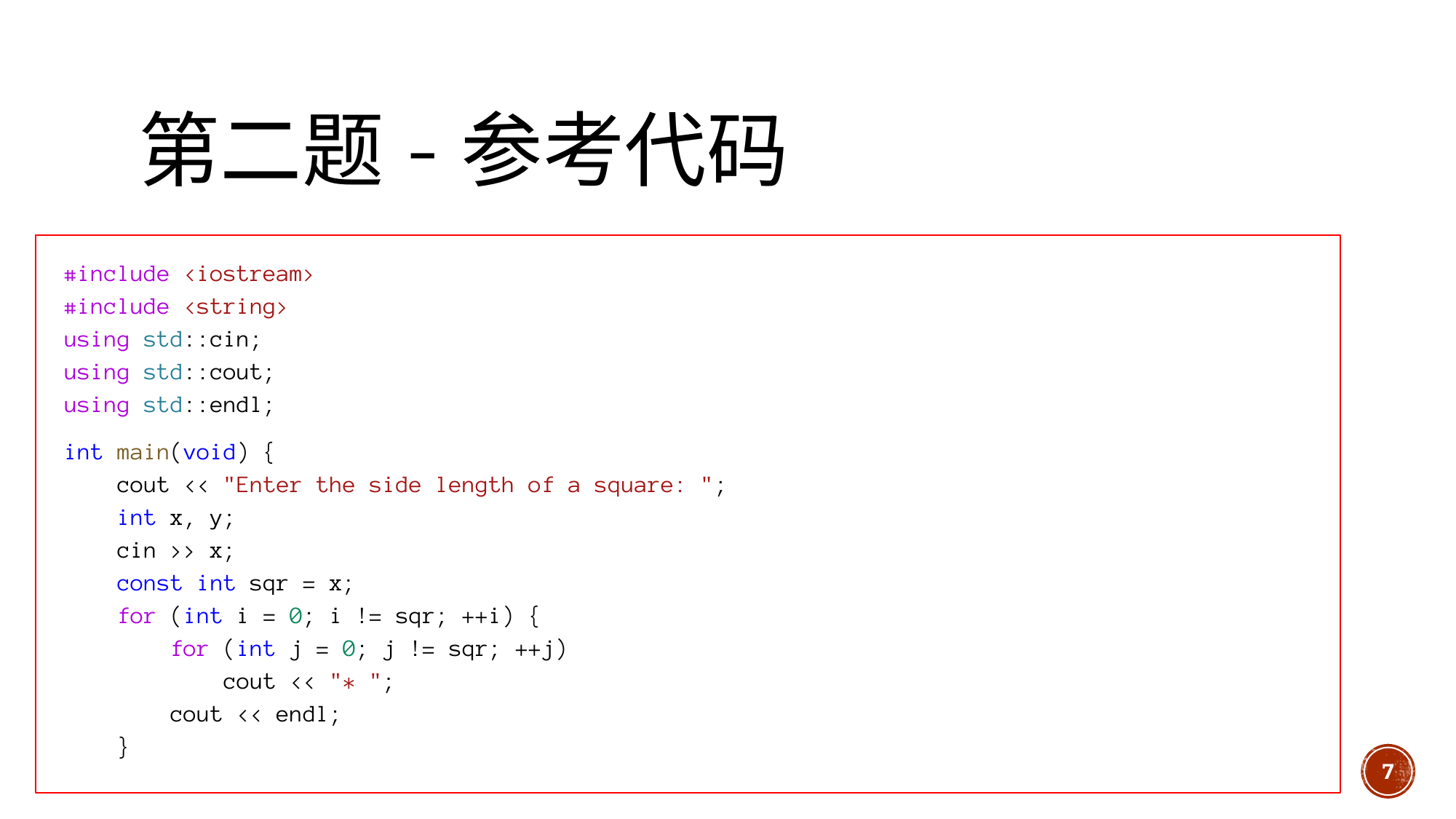

# 第二题-参考代码

#include <iostream>
#include <string>
using std::cin;
using std::cout;
using std::endl;
int main(void) {
    cout << "Enter the side length of a square: ";
    int x, y;
    cin >> x;
    const int sqr = x;
    for (int i = 0; i != sqr; ++i) {
        for (int j = 0; j != sqr; ++j)
            cout << "* ";
        cout << endl;
    }

7